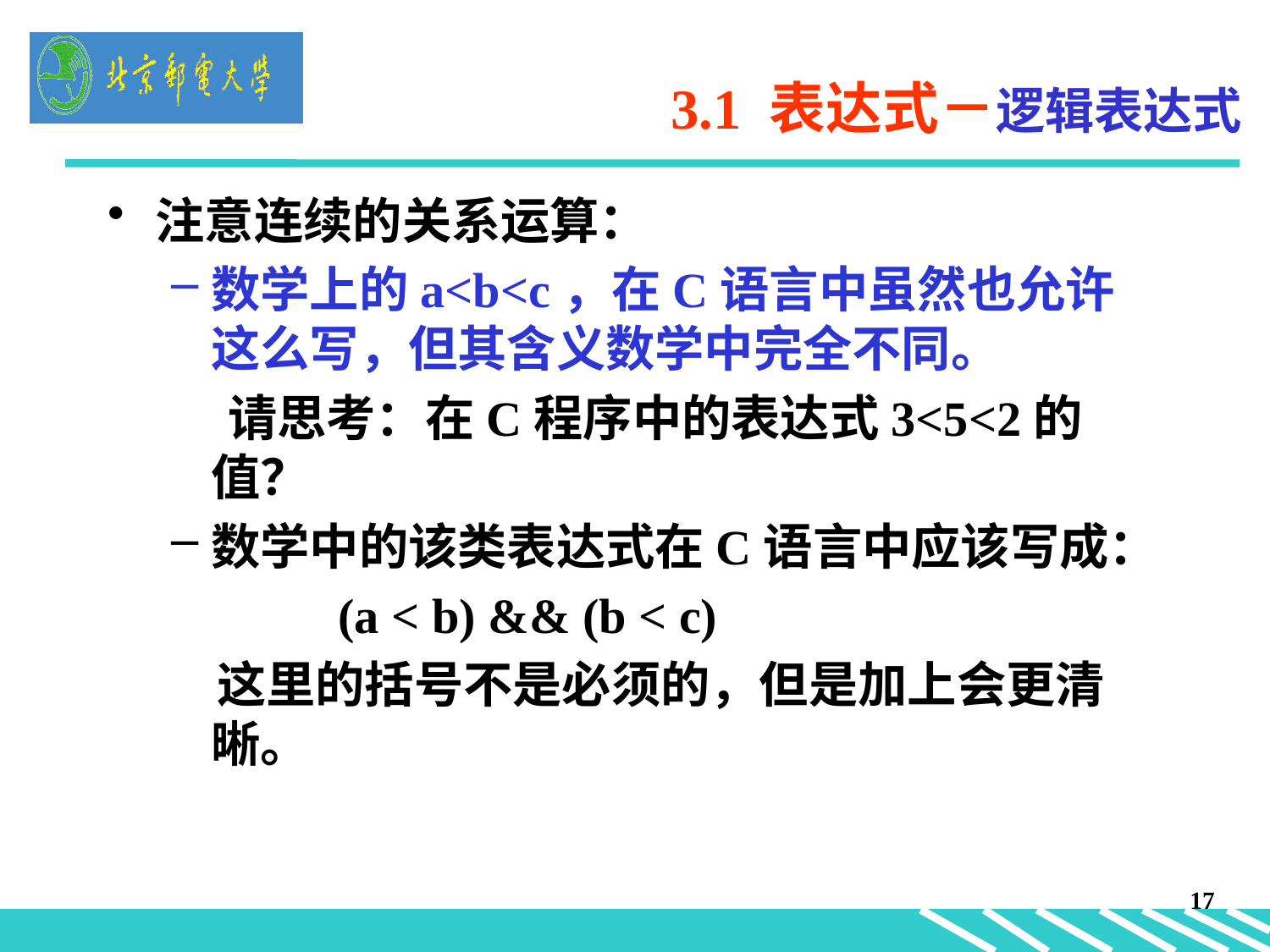

# 3.1 表达式－逻辑表达式
注意连续的关系运算：
数学上的a<b<c，在C语言中虽然也允许这么写，但其含义数学中完全不同。
    请思考：在C程序中的表达式3<5<2的值？
数学中的该类表达式在C语言中应该写成：
		(a < b) && (b < c)
   这里的括号不是必须的，但是加上会更清晰。

17